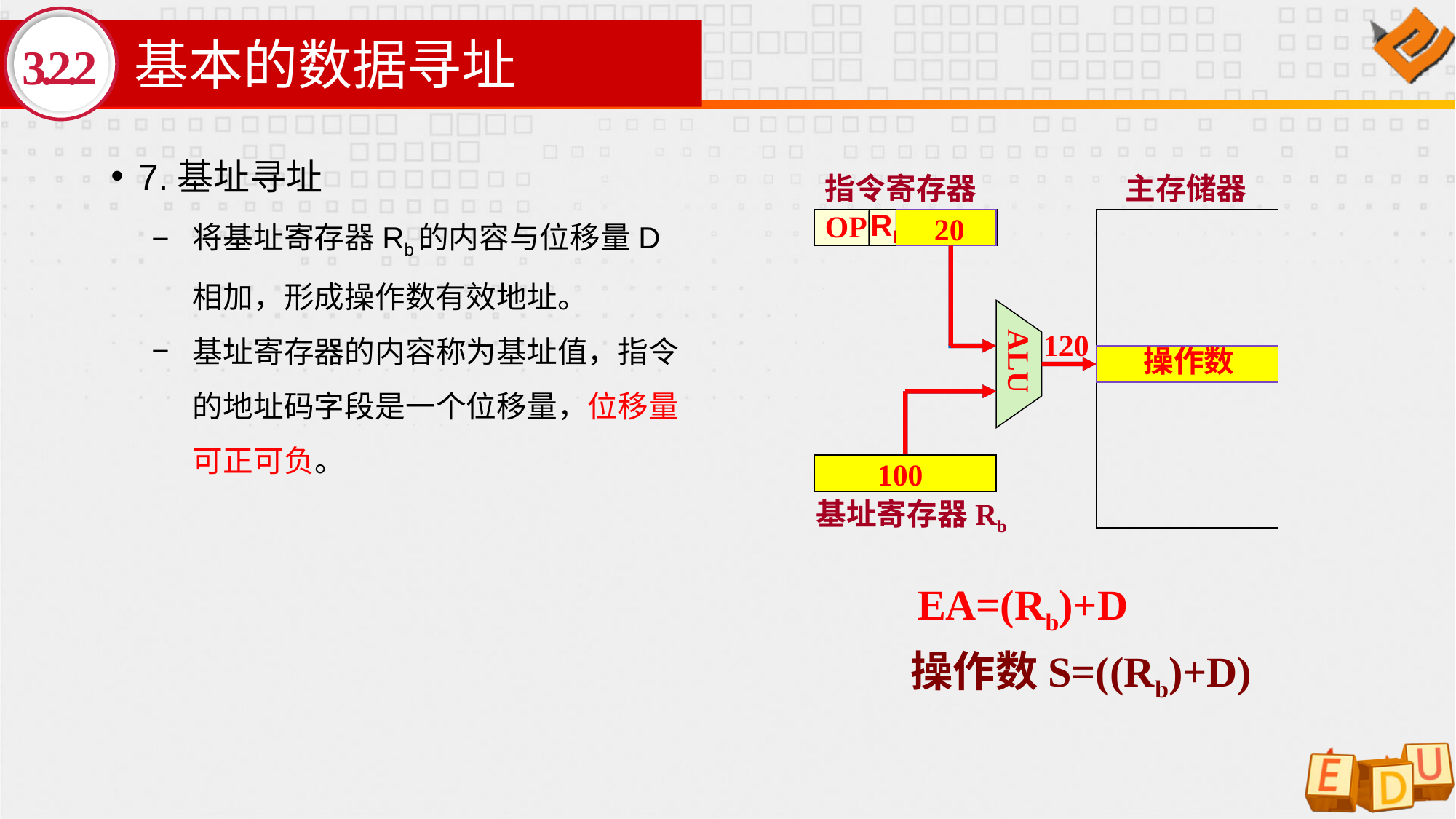

# 基本的数据寻址
3.2.2
7.基址寻址
将基址寄存器Rb的内容与位移量D相加，形成操作数有效地址。
基址寄存器的内容称为基址值，指令的地址码字段是一个位移量，位移量可正可负。
指令寄存器
主存储器
Rb
D
OP

操作数

ALU

基址值

基址寄存器Rb
20

120
操作数

100

 EA=(Rb)+D
操作数S=((Rb)+D)